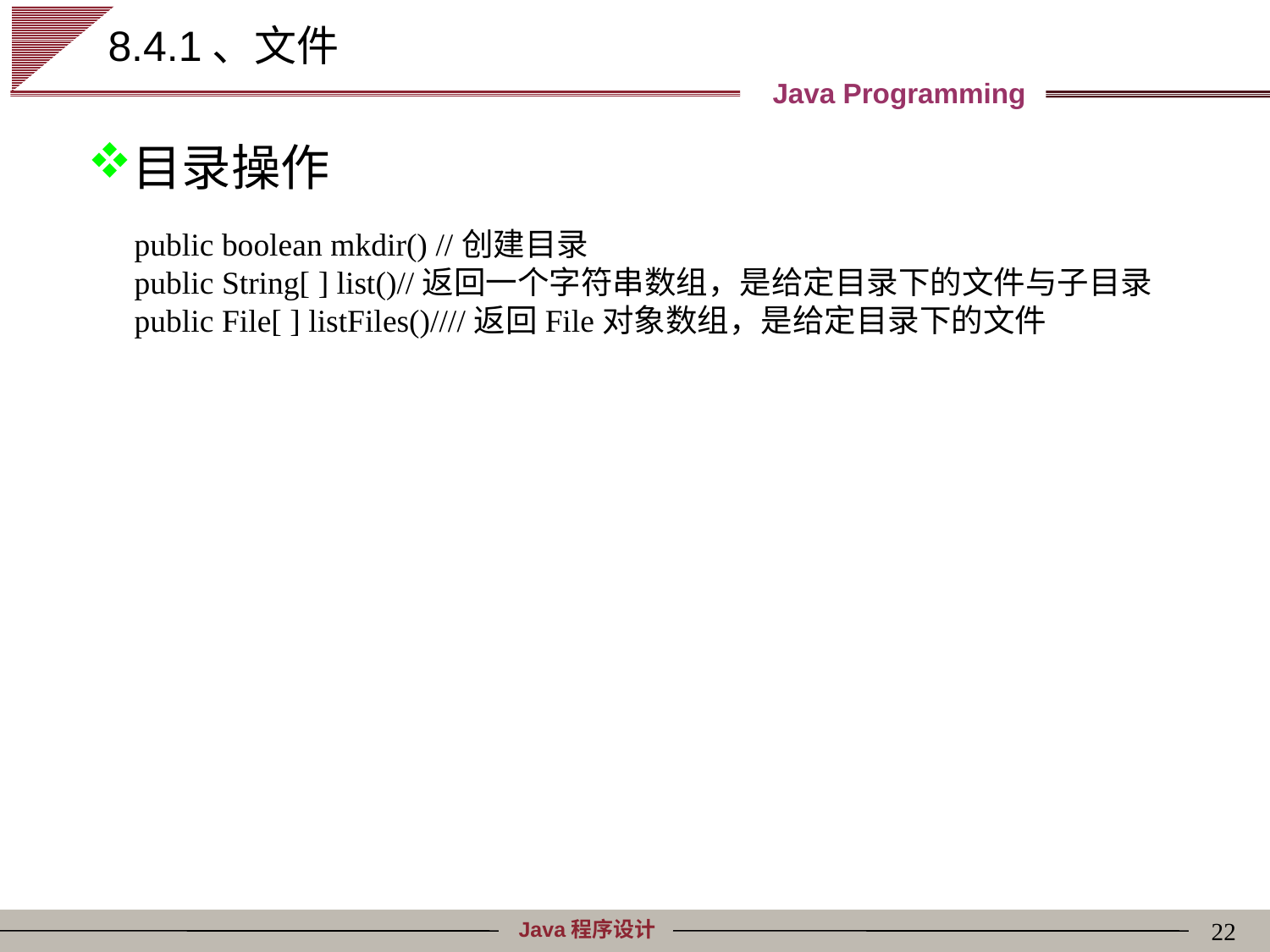

# 8.4.1、文件
目录操作
public boolean mkdir() //创建目录
public String[ ] list()//返回一个字符串数组，是给定目录下的文件与子目录
public File[ ] listFiles()////返回File对象数组，是给定目录下的文件